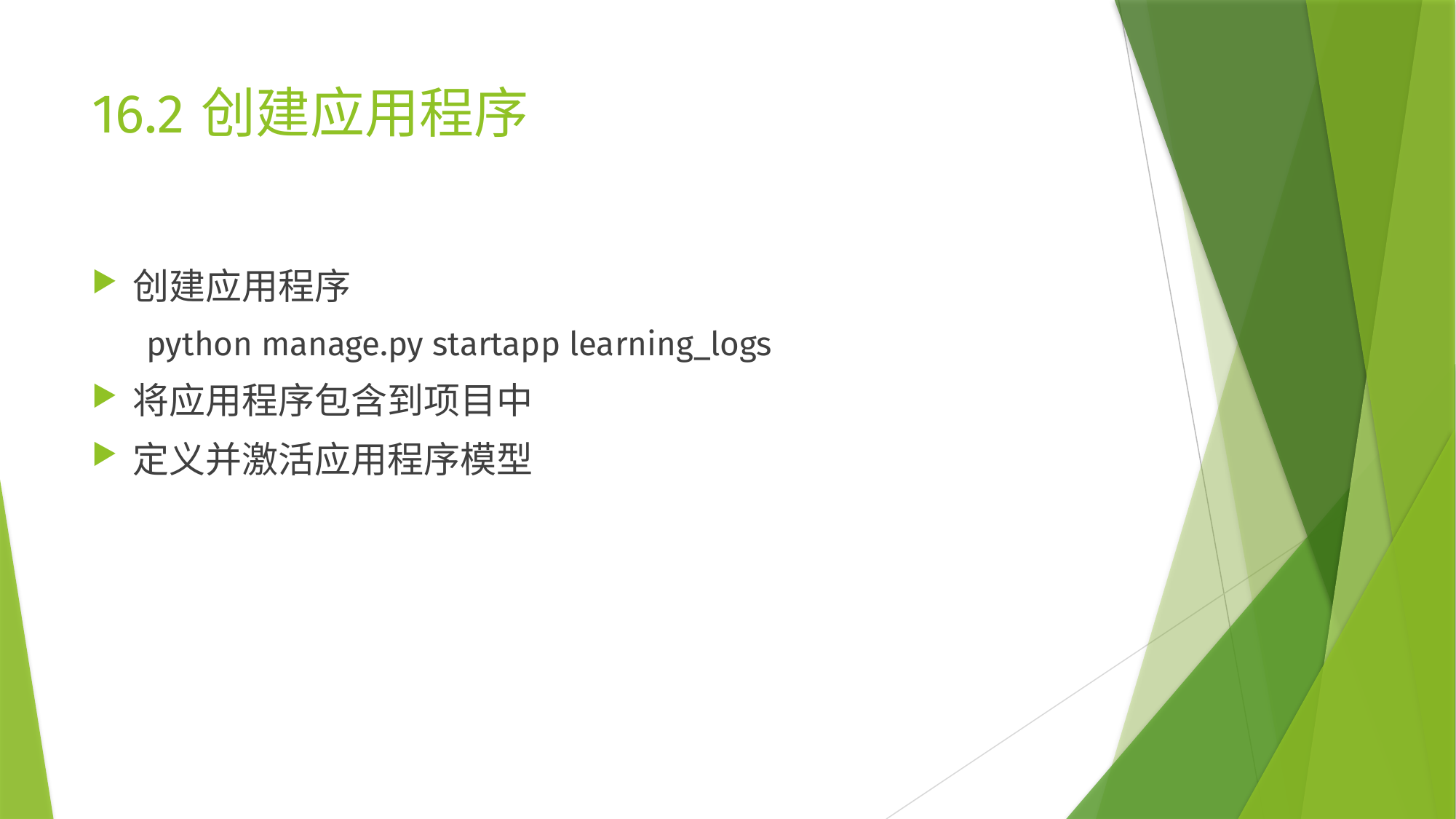

# 16.2	创建应用程序
创建应用程序
python manage.py startapp learning_logs
将应用程序包含到项目中
定义并激活应用程序模型